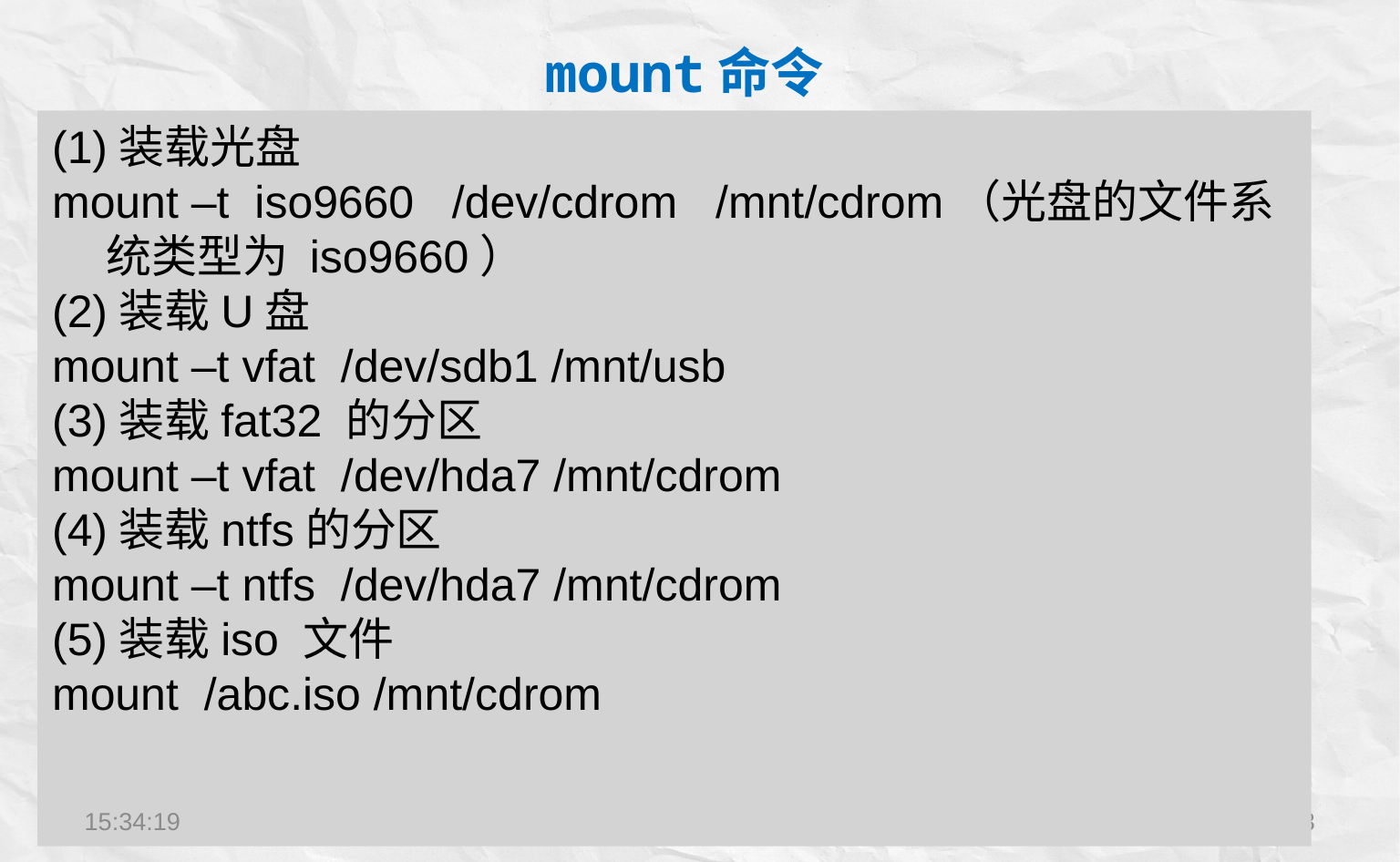

mount命令
【功能说明】：挂载文件系统
【命令格式】：mount [-参数] [设备名称] [挂载点]
【常用参数】：
-a 安装在/etc/fstab文件中类出的所有文件系统。
-f 伪装mount，作出检查设备和目录的样子，但并不真正挂载文件系统。
-n 不把安装记录在/etc/mtab 文件中。
-r 讲文件系统安装为只读。
-v 详细显示安装信息。
-w 将文件系统安装为可写，为命令默认情况。
-t <文件系统类型> 指定设备的文件系统类型，
(1)装载光盘
mount –t  iso9660   /dev/cdrom   /mnt/cdrom（光盘的文件系统类型为 iso9660）
(2)装载U盘
mount –t vfat  /dev/sdb1 /mnt/usb
(3)装载fat32 的分区
mount –t vfat  /dev/hda7 /mnt/cdrom
(4)装载ntfs的分区
mount –t ntfs  /dev/hda7 /mnt/cdrom
(5)装载iso 文件
mount  /abc.iso /mnt/cdrom
15:34:19
33